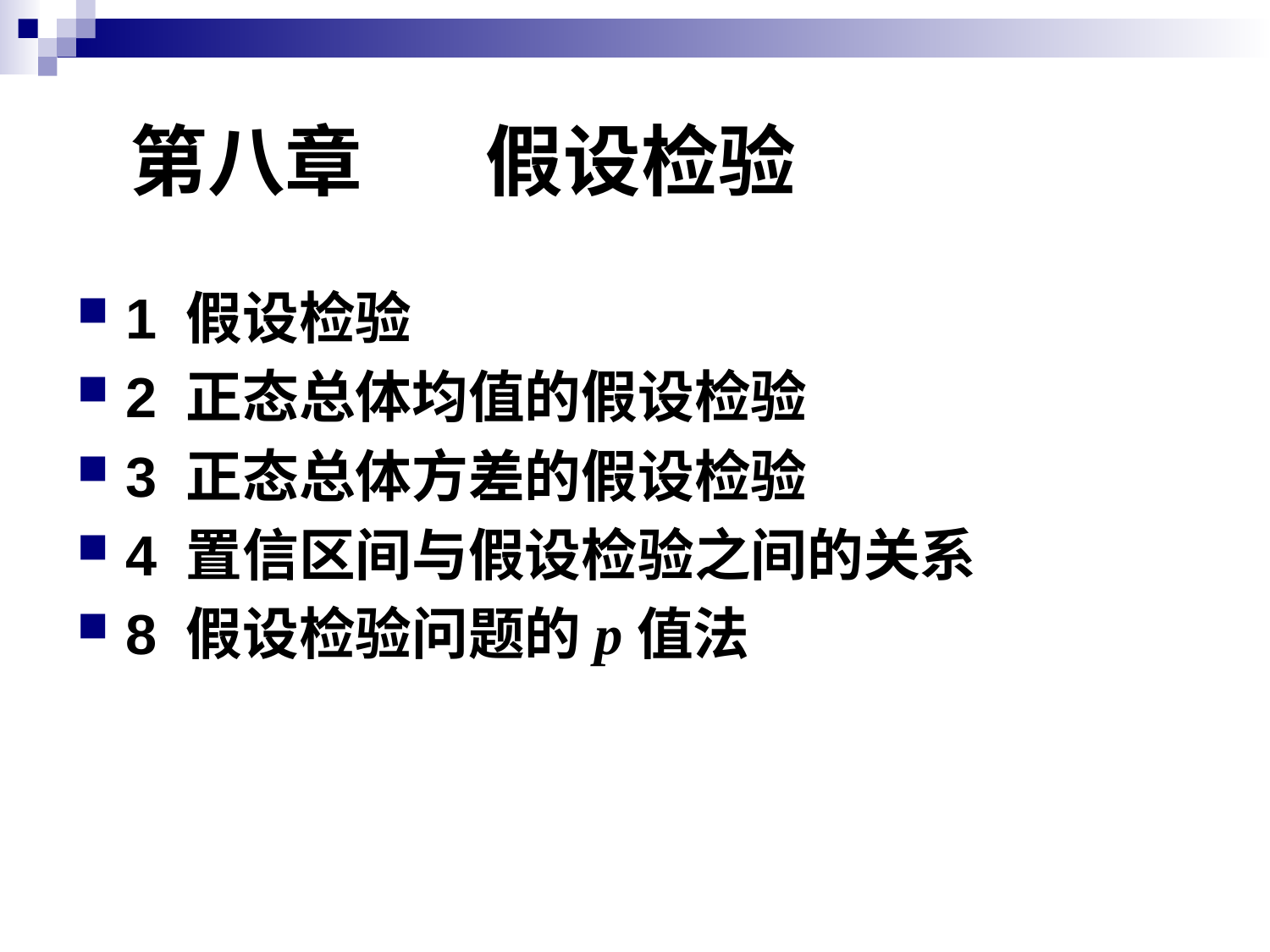

# 第八章       假设检验
1 假设检验
2 正态总体均值的假设检验
3 正态总体方差的假设检验
4 置信区间与假设检验之间的关系
8 假设检验问题的p值法